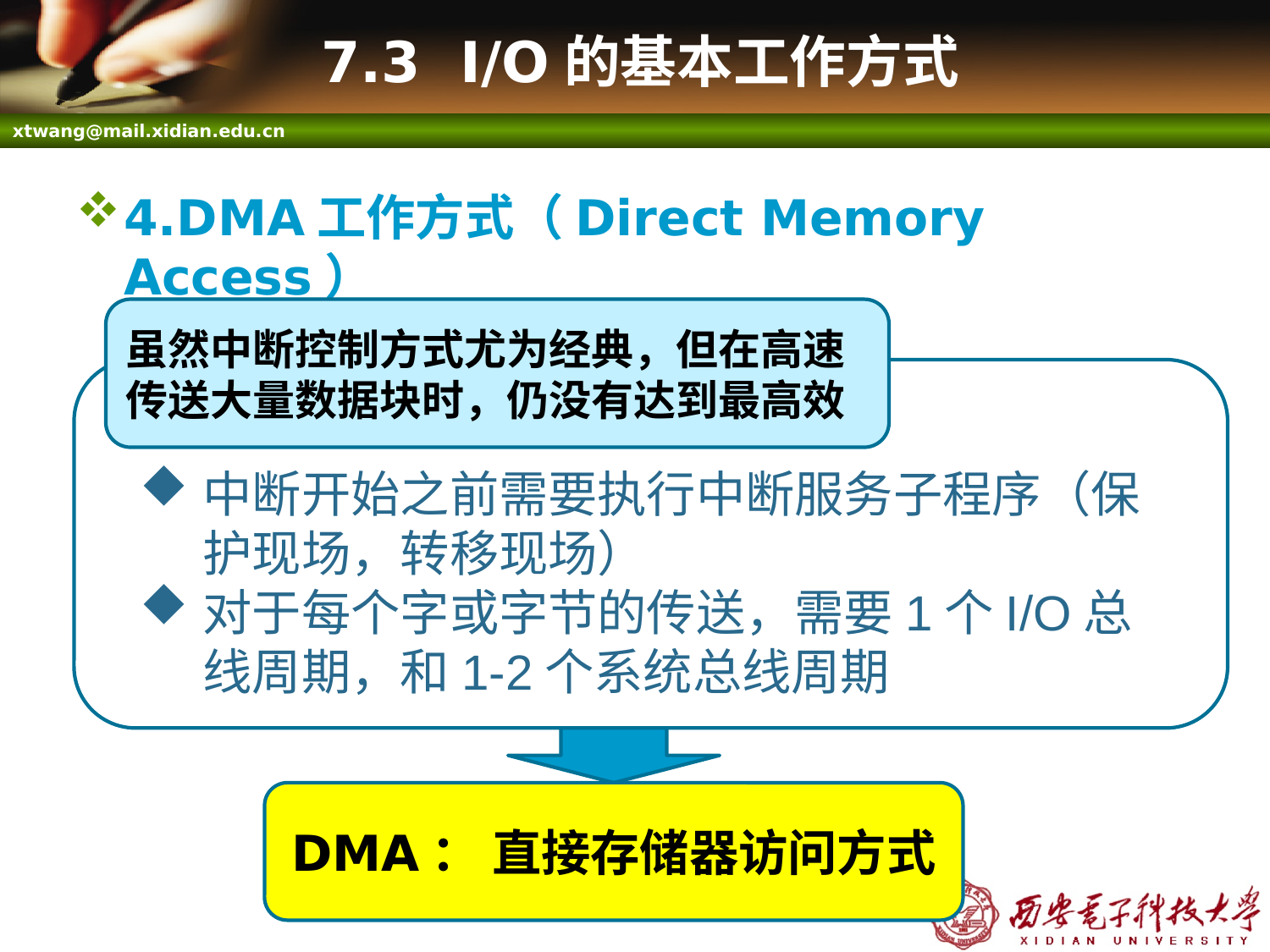

# 7.3  I/O的基本工作方式
4.DMA工作方式（Direct Memory Access）

虽然中断控制方式尤为经典，但在高速传送大量数据块时，仍没有达到最高效

中断开始之前需要执行中断服务子程序（保护现场，转移现场）
对于每个字或字节的传送，需要1个I/O总线周期，和1-2个系统总线周期

DMA： 直接存储器访问方式